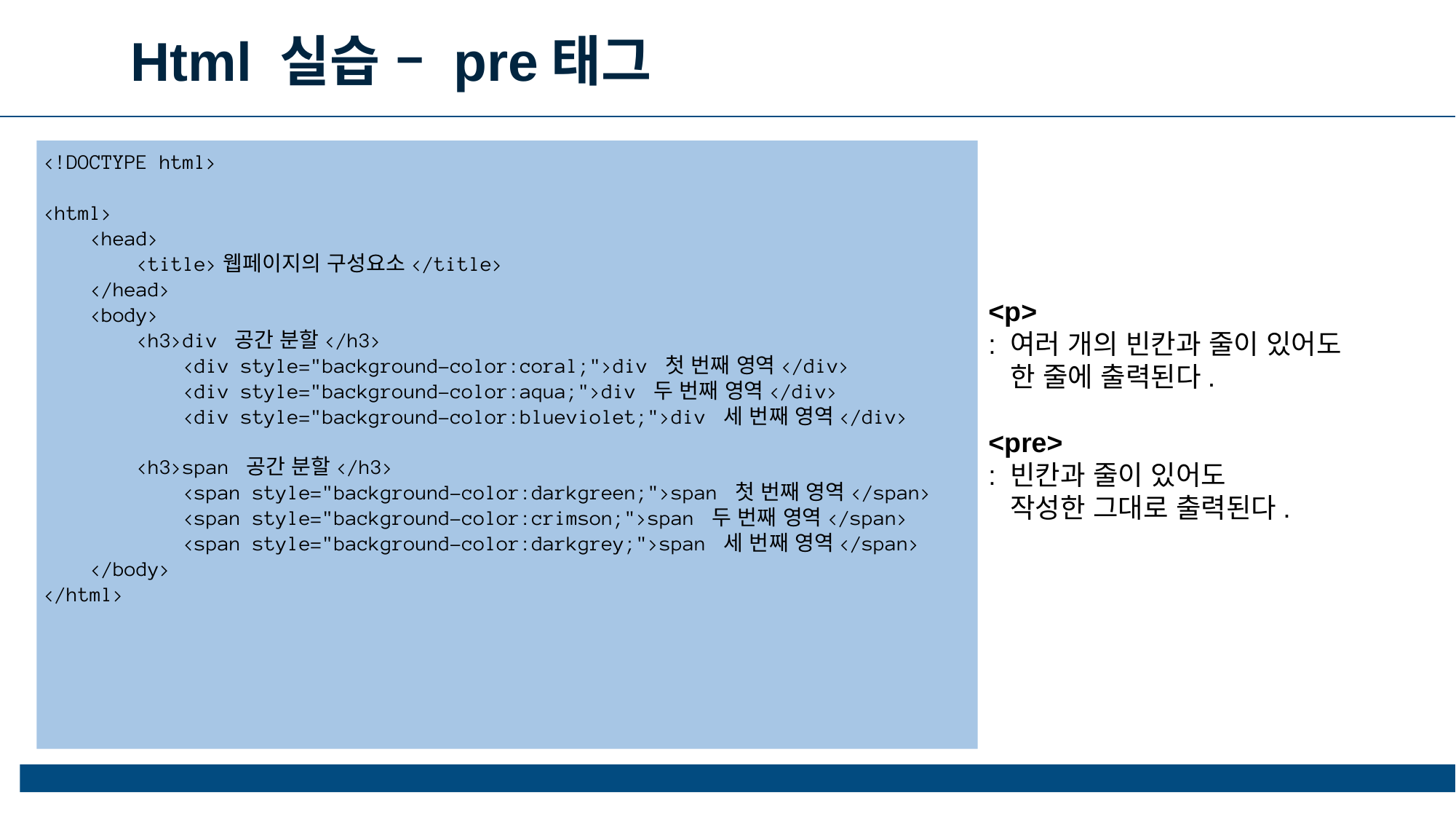

Html 실습 – pre태그

<!DOCTYPE html>

<html>
    <head>
        <title>웹페이지의 구성요소</title>
    </head>
    <body>
        <h3>div 공간 분할</h3>
            <div style="background-color:coral;">div 첫 번째 영역</div>
            <div style="background-color:aqua;">div 두 번째 영역</div>
            <div style="background-color:blueviolet;">div 세 번째 영역</div>

        <h3>span 공간 분할</h3>
            <span style="background-color:darkgreen;">span 첫 번째 영역</span>
            <span style="background-color:crimson;">span 두 번째 영역</span>
            <span style="background-color:darkgrey;">span 세 번째 영역</span>
    </body>
</html>

<p>
: 여러 개의 빈칸과 줄이 있어도
  한 줄에 출력된다.

<pre>
: 빈칸과 줄이 있어도
  작성한 그대로 출력된다.